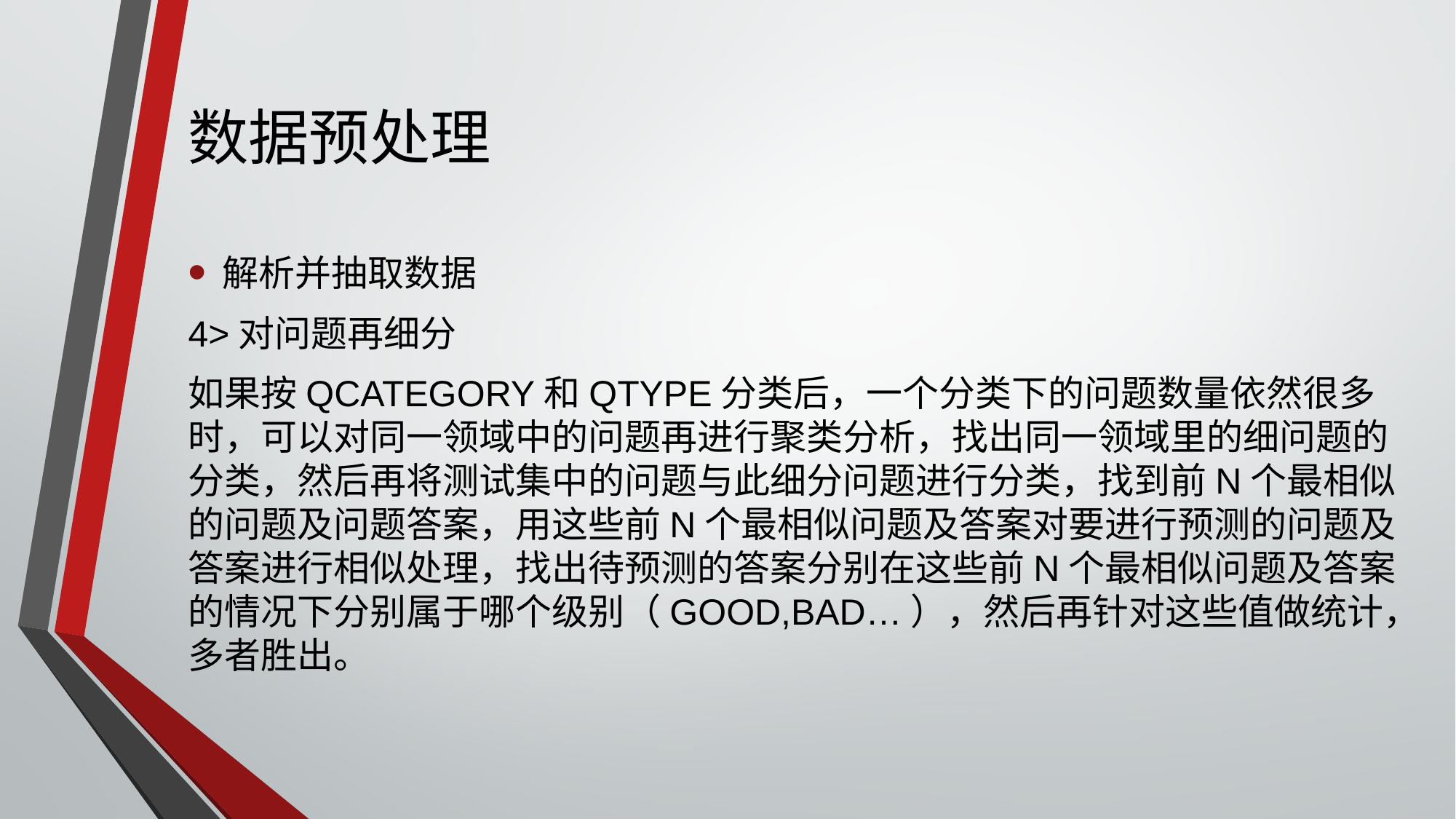

# 数据预处理
解析并抽取数据
4>对问题再细分
如果按QCATEGORY和QTYPE分类后，一个分类下的问题数量依然很多时，可以对同一领域中的问题再进行聚类分析，找出同一领域里的细问题的分类，然后再将测试集中的问题与此细分问题进行分类，找到前N个最相似的问题及问题答案，用这些前N个最相似问题及答案对要进行预测的问题及答案进行相似处理，找出待预测的答案分别在这些前N个最相似问题及答案的情况下分别属于哪个级别（GOOD,BAD…），然后再针对这些值做统计，多者胜出。